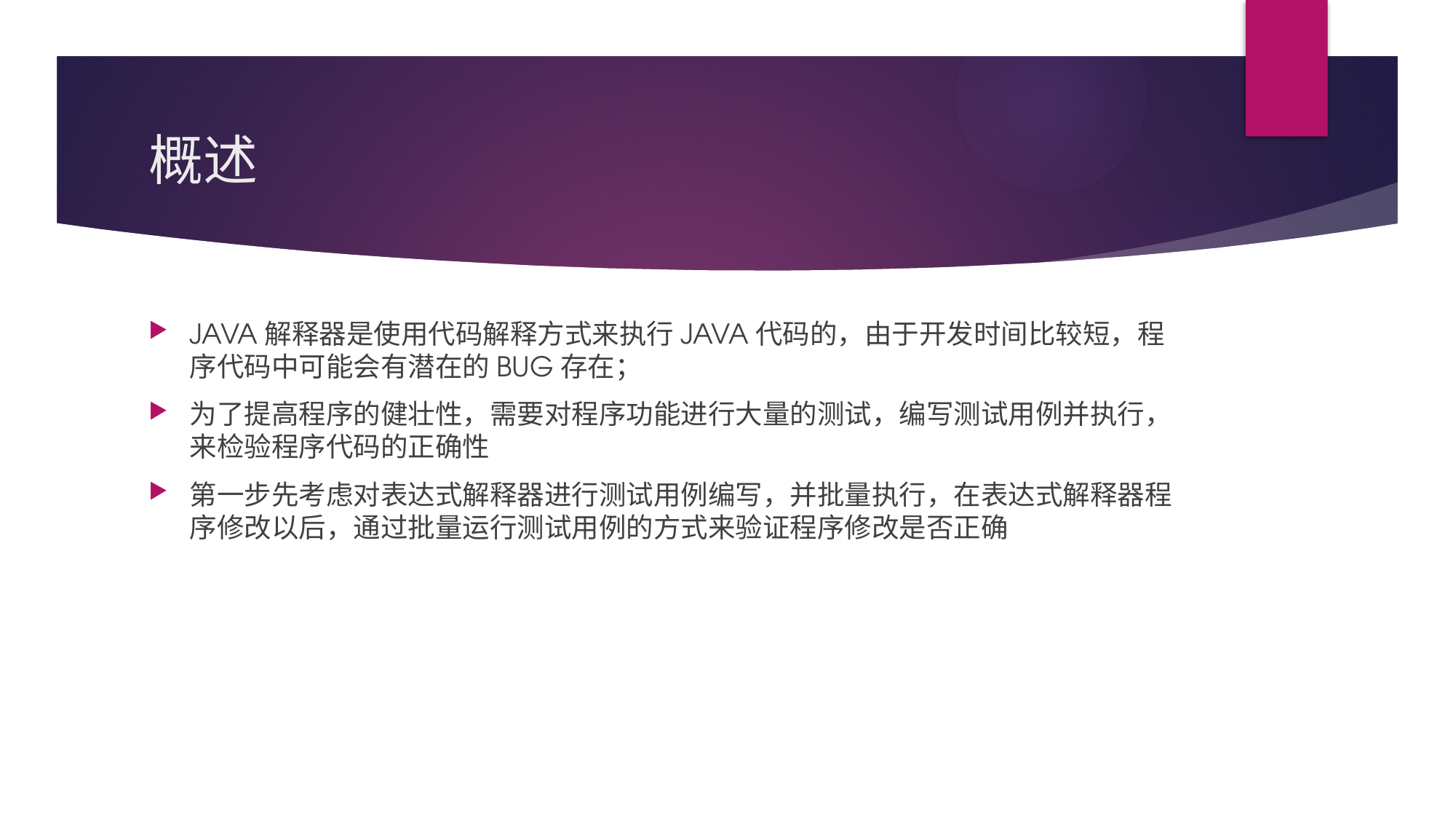

# 概述
JAVA解释器是使用代码解释方式来执行JAVA代码的，由于开发时间比较短，程序代码中可能会有潜在的BUG存在；
为了提高程序的健壮性，需要对程序功能进行大量的测试，编写测试用例并执行，来检验程序代码的正确性
第一步先考虑对表达式解释器进行测试用例编写，并批量执行，在表达式解释器程序修改以后，通过批量运行测试用例的方式来验证程序修改是否正确